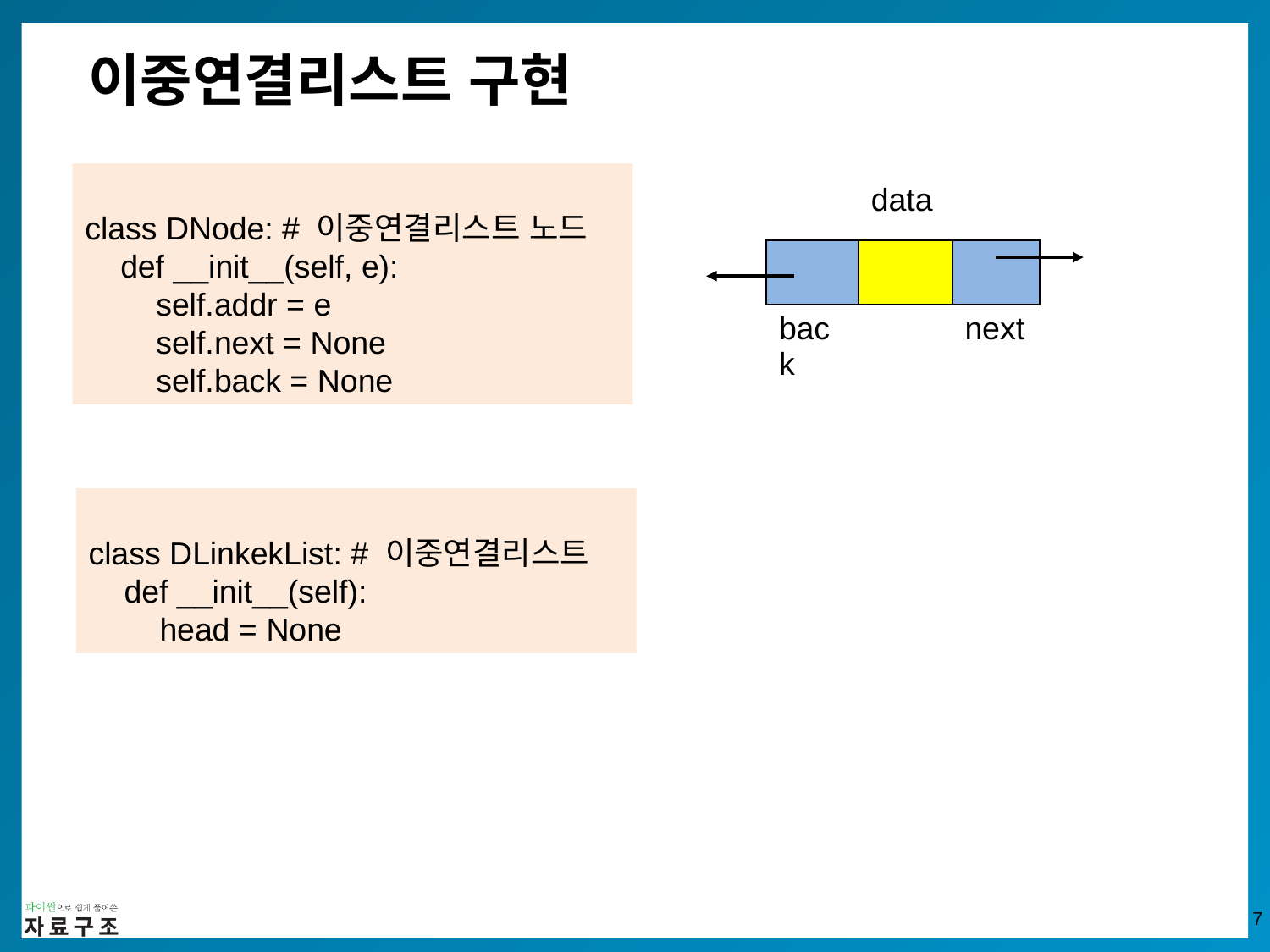

이중연결리스트 구현

class DNode: # 이중연결리스트 노드
    def __init__(self, e):
        self.addr = e
        self.next = None
        self.back = None
|  | data |  |
| --- | --- | --- |
|  |  |  |
| back |  | next |

class DLinkekList: # 이중연결리스트
    def __init__(self):
        head = None